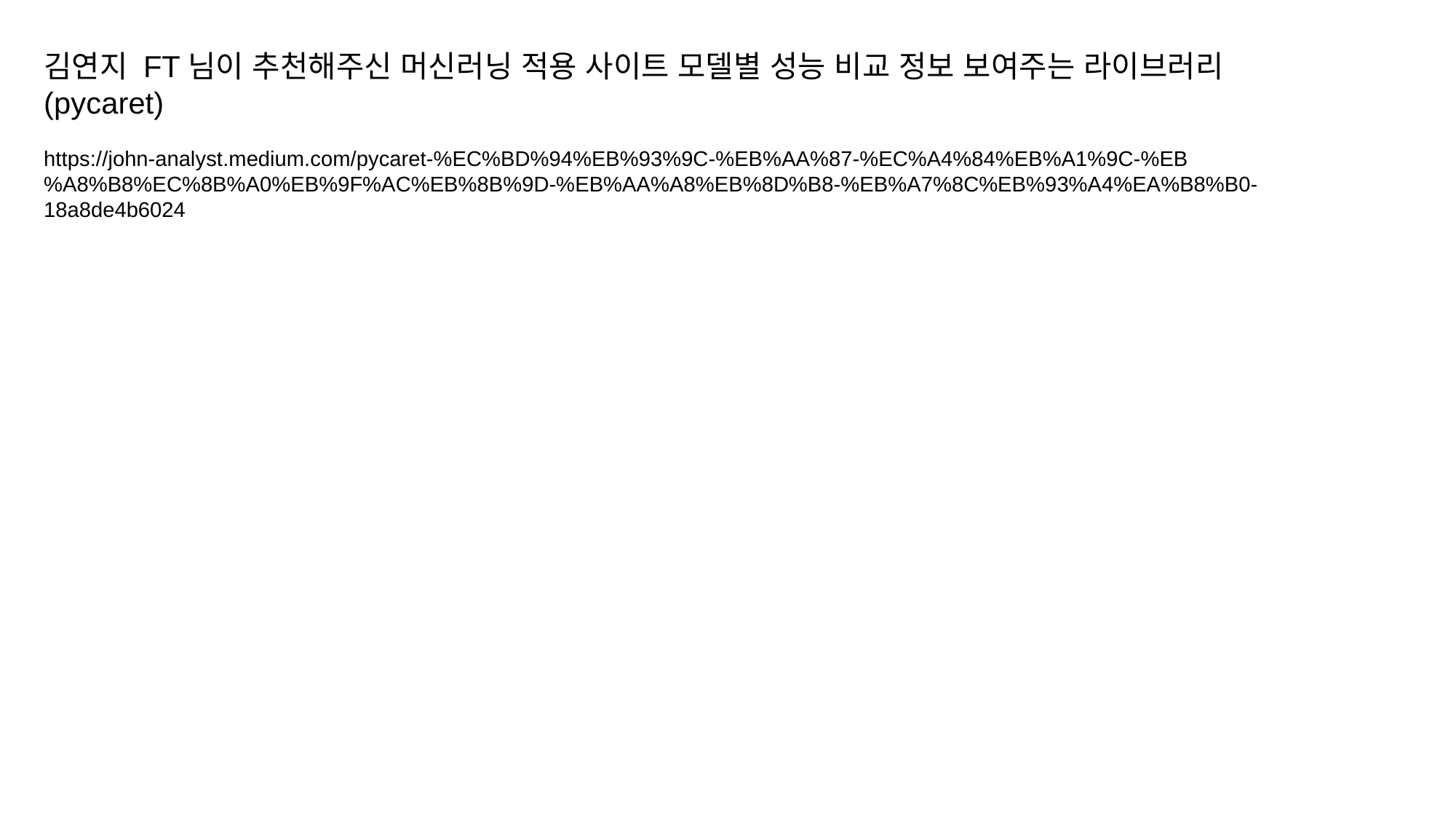

김연지 FT님이 추천해주신 머신러닝 적용 사이트 모델별 성능 비교 정보 보여주는 라이브러리(pycaret)

https://john-analyst.medium.com/pycaret-%EC%BD%94%EB%93%9C-%EB%AA%87-%EC%A4%84%EB%A1%9C-%EB%A8%B8%EC%8B%A0%EB%9F%AC%EB%8B%9D-%EB%AA%A8%EB%8D%B8-%EB%A7%8C%EB%93%A4%EA%B8%B0-18a8de4b6024